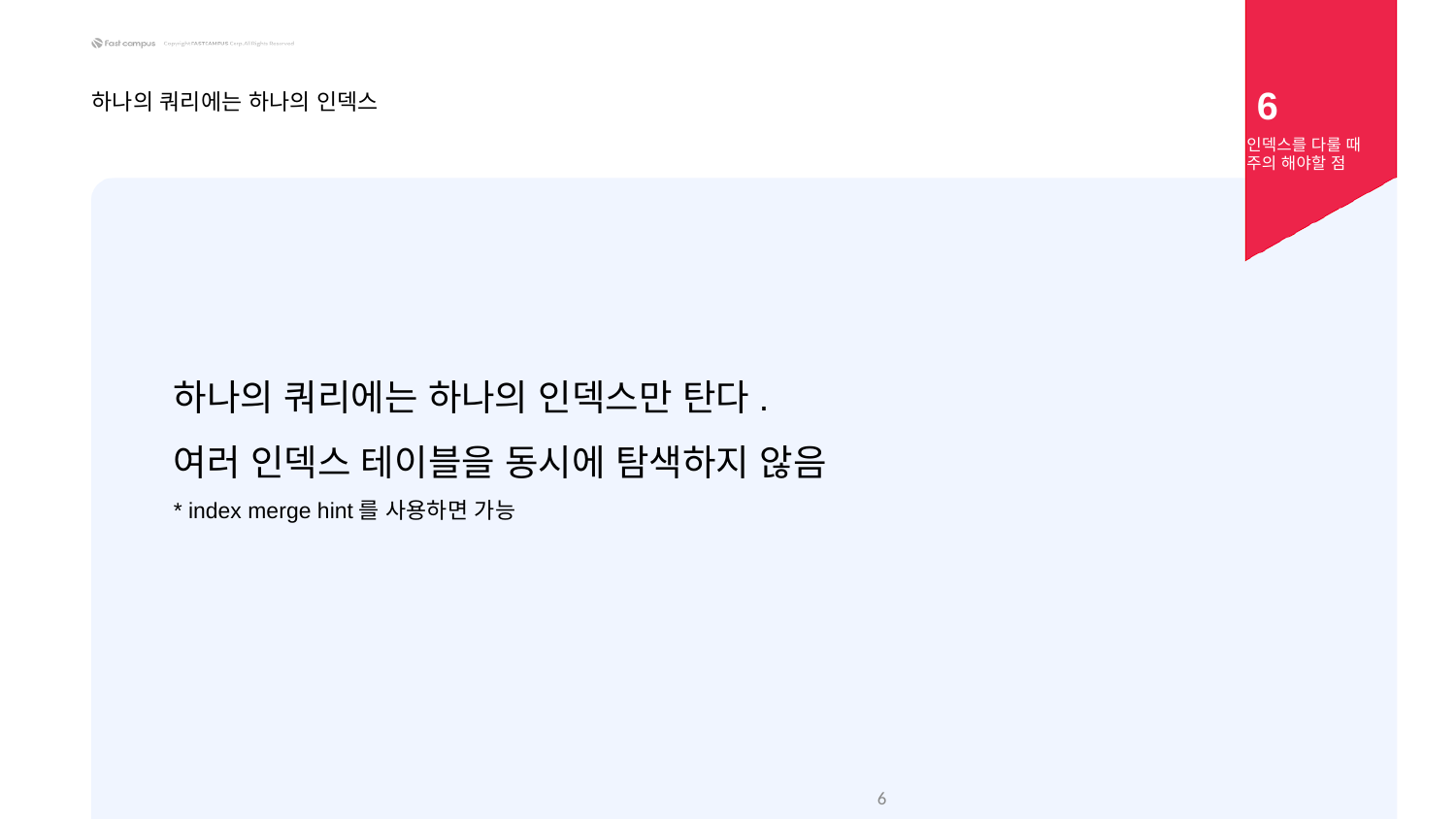

6
하나의 쿼리에는 하나의 인덱스
인덱스를 다룰 때 주의 해야할 점
하나의 쿼리에는 하나의 인덱스만 탄다.
여러 인덱스 테이블을 동시에 탐색하지 않음
* index merge hint를 사용하면 가능
6